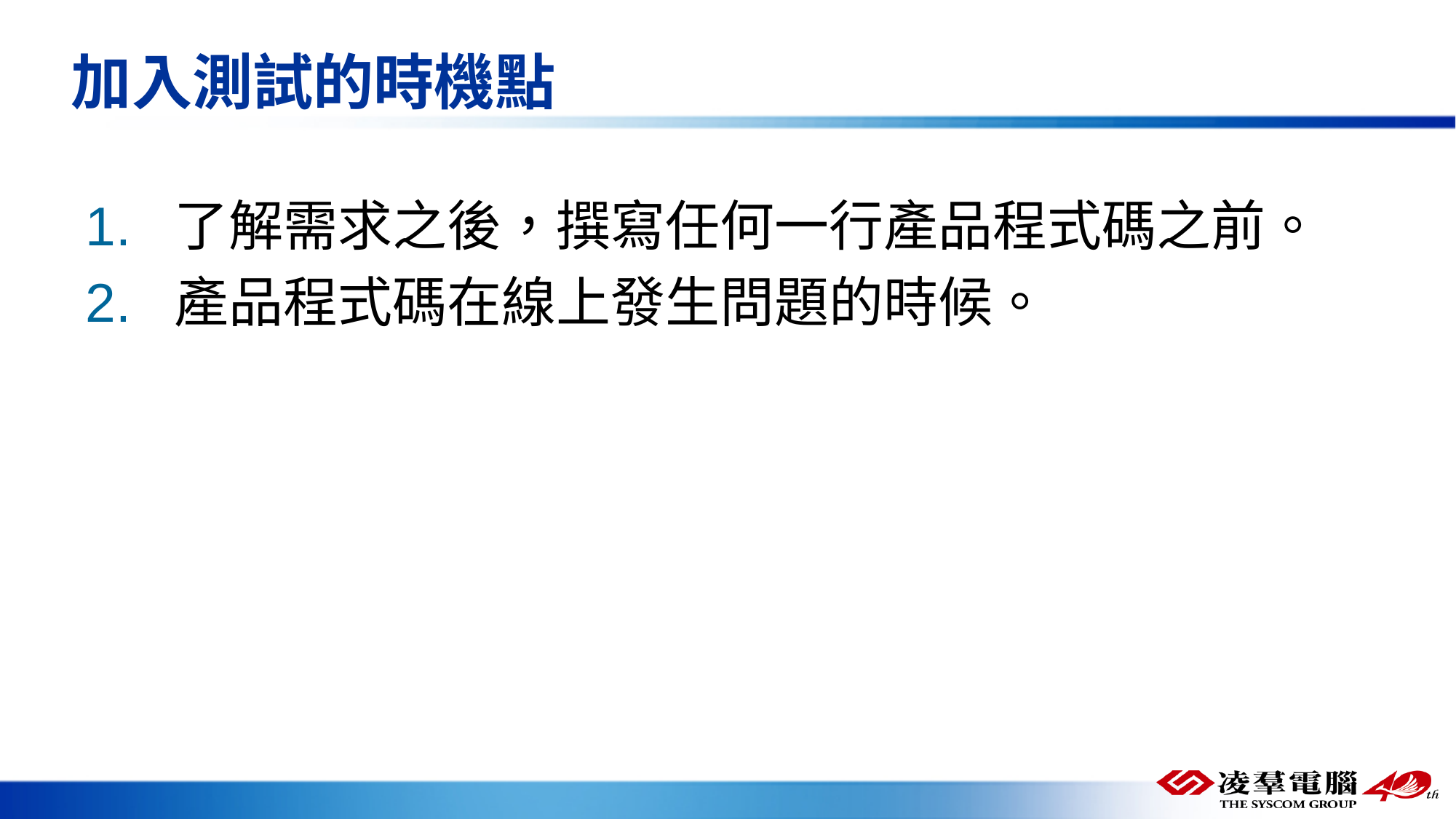

# 加入測試的時機點
了解需求之後，撰寫任何一行產品程式碼之前。
產品程式碼在線上發生問題的時候。